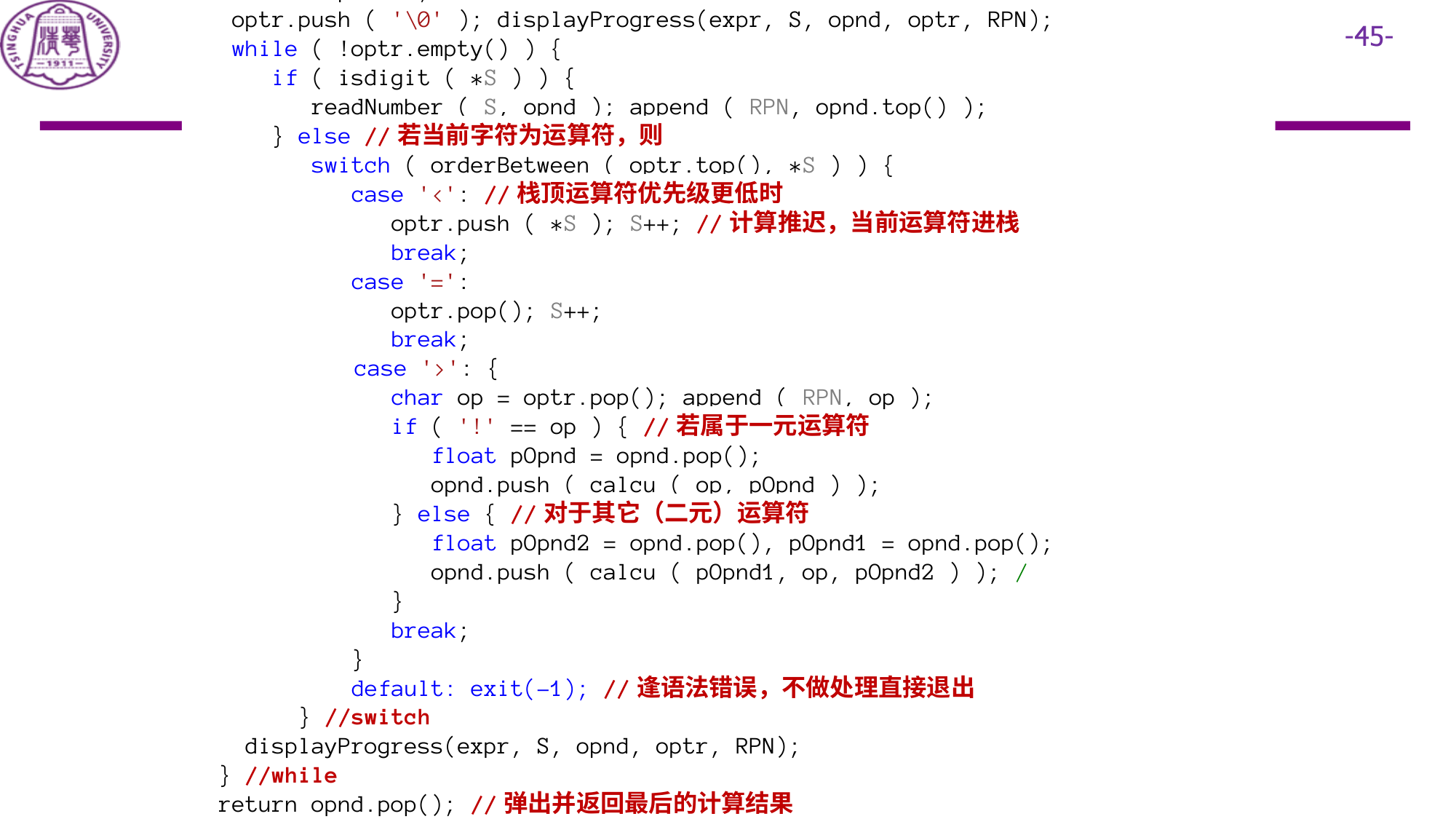

float evaluate ( char* S, char*& RPN ) {
   Stack<float> opnd; Stack<char> optr;
   char* expr = S;
   optr.push ( '\0' ); displayProgress(expr, S, opnd, optr, RPN);
   while ( !optr.empty() ) {
      if ( isdigit ( *S ) ) {
         readNumber ( S, opnd ); append ( RPN, opnd.top() );
      } else //若当前字符为运算符，则
         switch ( orderBetween ( optr.top(), *S ) ) {
            case '<': //栈顶运算符优先级更低时
               optr.push ( *S ); S++; //计算推迟，当前运算符进栈
               break;
            case '=':
               optr.pop(); S++;
               break;
 	    case '>': {
               char op = optr.pop(); append ( RPN, op );
               if ( '!' == op ) { //若属于一元运算符
                  float pOpnd = opnd.pop();
                  opnd.push ( calcu ( op, pOpnd ) );
               } else { //对于其它（二元）运算符
                  float pOpnd2 = opnd.pop(), pOpnd1 = opnd.pop();
                  opnd.push ( calcu ( pOpnd1, op, pOpnd2 ) ); /
               }
               break;
            }
            default: exit(-1); //逢语法错误，不做处理直接退出
        } //switch
    displayProgress(expr, S, opnd, optr, RPN);
  } //while
  return opnd.pop(); //弹出并返回最后的计算结果
}